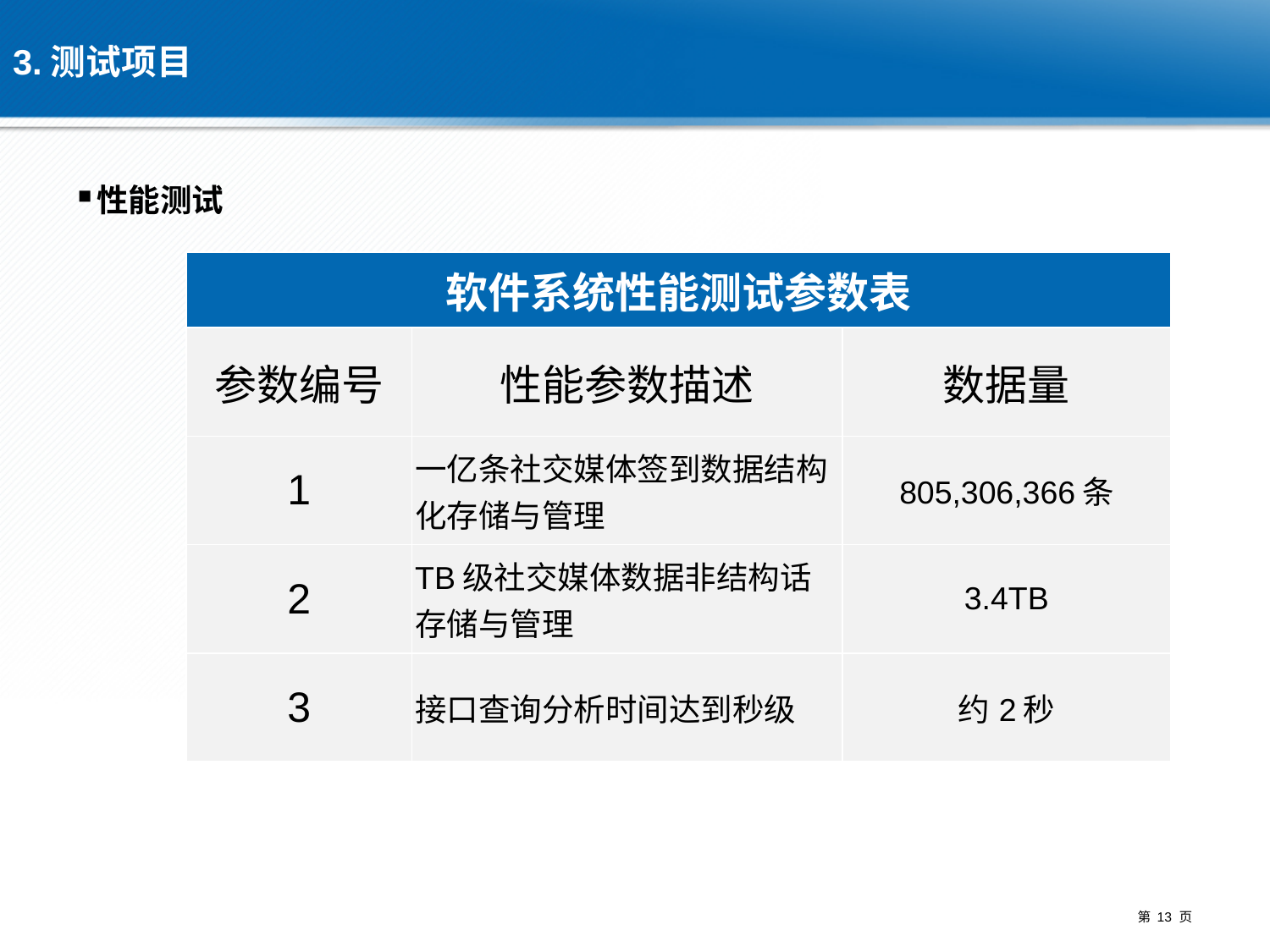

# 3.测试项目
性能测试
| 软件系统性能测试参数表 |  |  |
| --- | --- | --- |
| 参数编号 | 性能参数描述 | 数据量 |
| 1 | 一亿条社交媒体签到数据结构化存储与管理 | 805,306,366条 |
| 2 | TB级社交媒体数据非结构话存储与管理 | 3.4TB |
| 3 | 接口查询分析时间达到秒级 | 约2秒 |
第 13 页